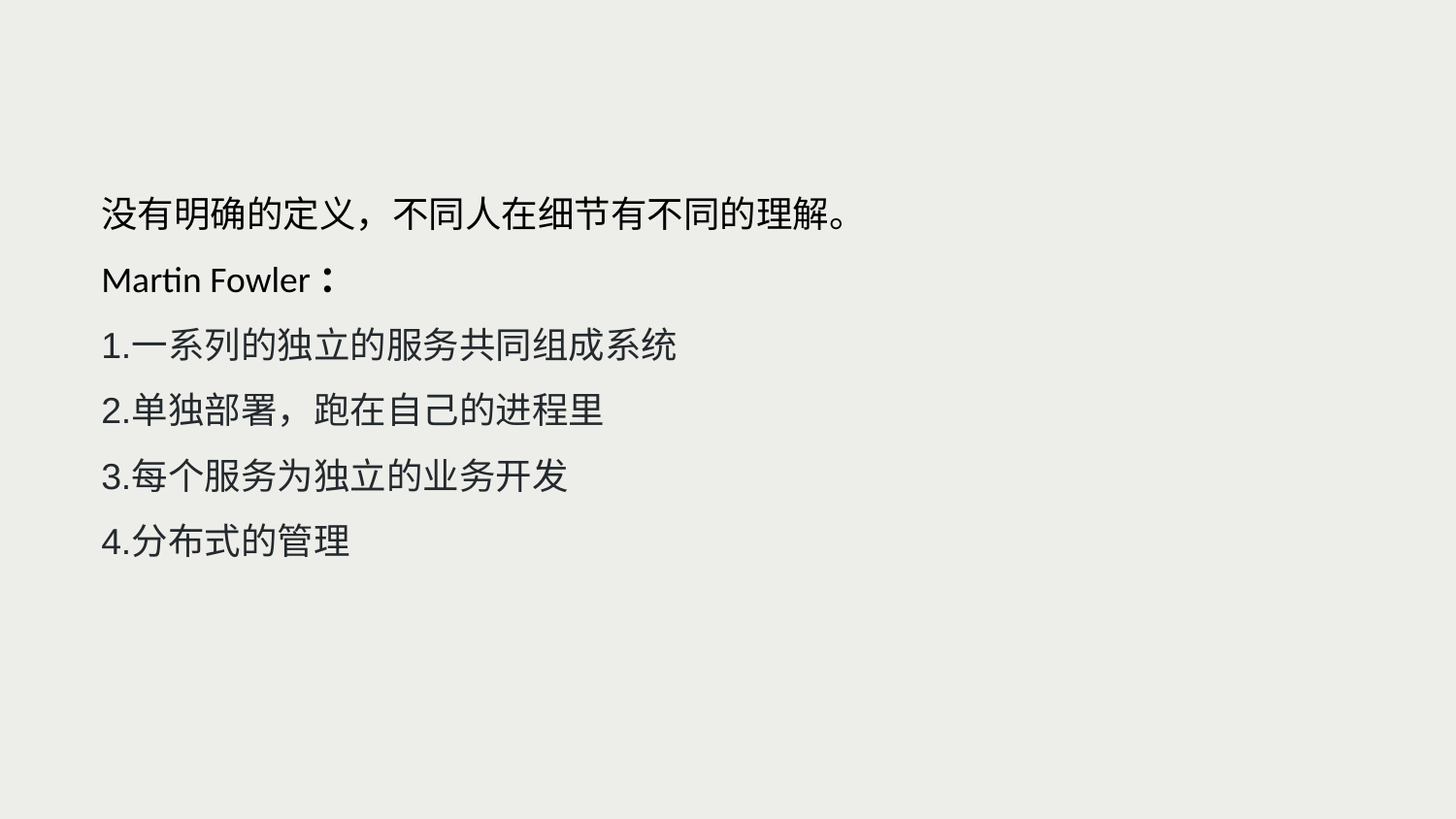

没有明确的定义，不同人在细节有不同的理解。
Martin Fowler：
一系列的独立的服务共同组成系统
单独部署，跑在自己的进程里
每个服务为独立的业务开发
分布式的管理